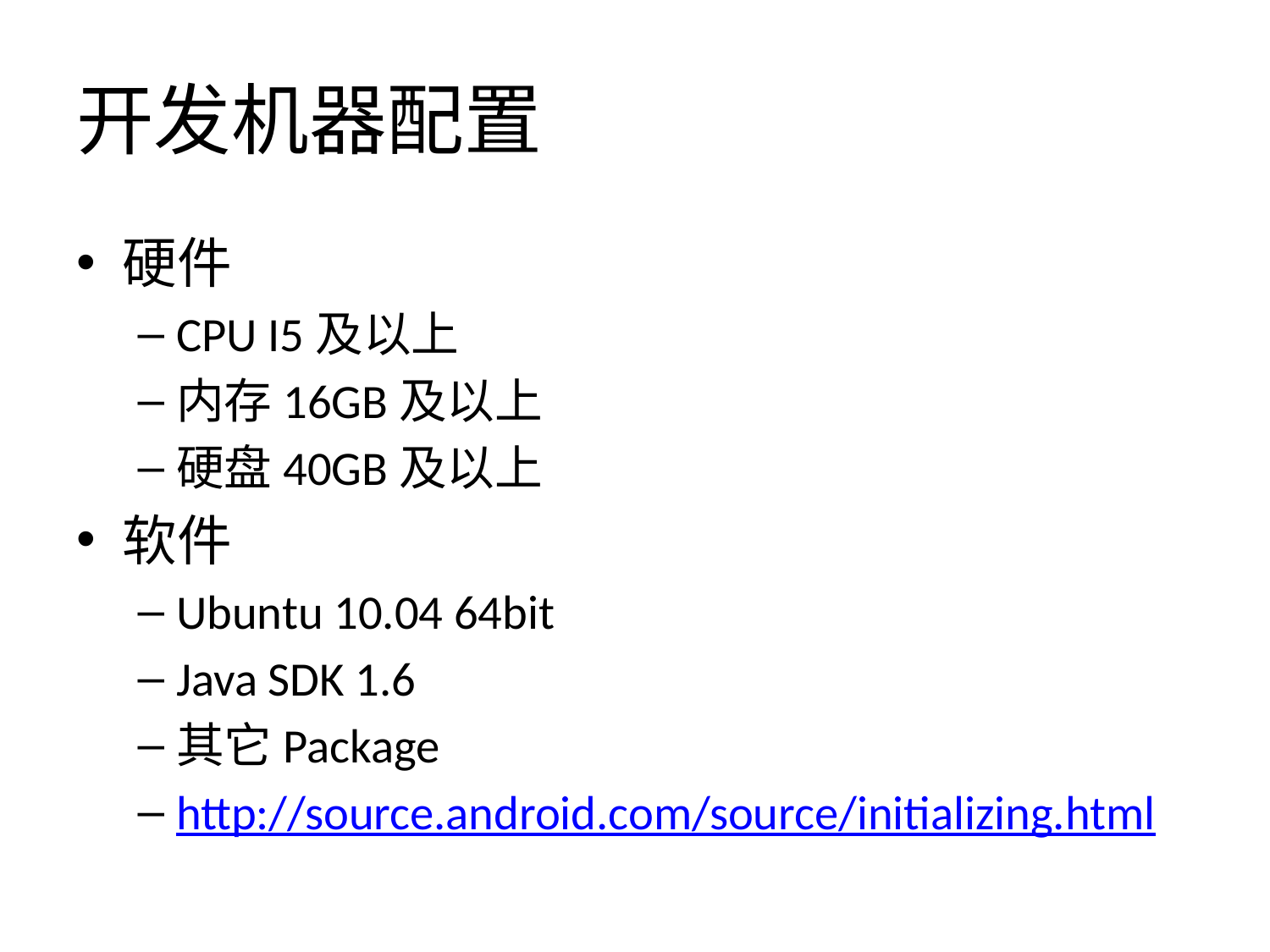

# 开发机器配置
硬件
CPU I5及以上
内存16GB及以上
硬盘40GB及以上
软件
Ubuntu 10.04 64bit
Java SDK 1.6
其它Package
http://source.android.com/source/initializing.html